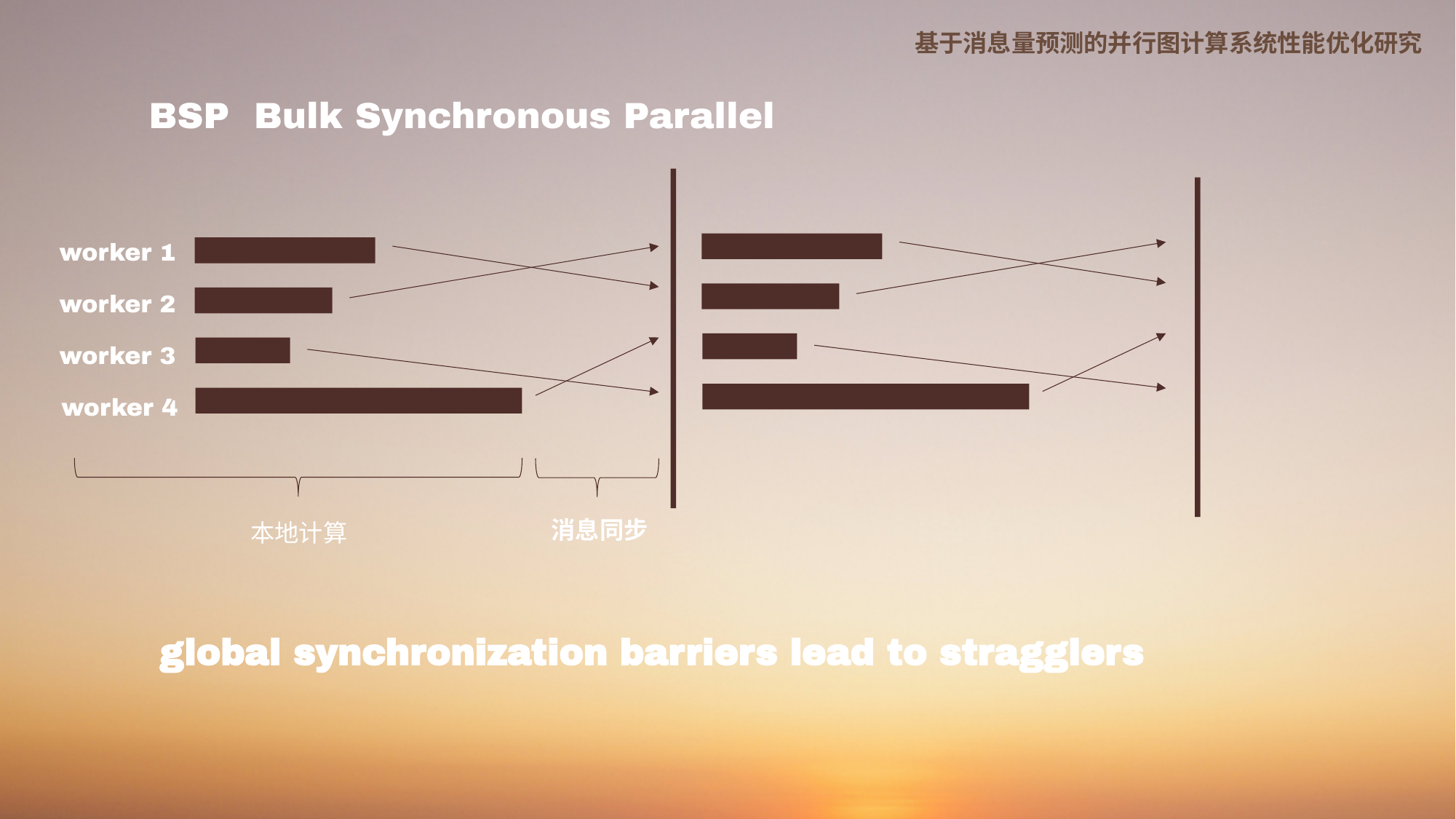

基于消息量预测的并行图计算系统性能优化研究
BSP  Bulk Synchronous Parallel

worker 1

worker 2

worker 3

worker 4

消息同步
本地计算
global synchronization barriers lead to stragglers